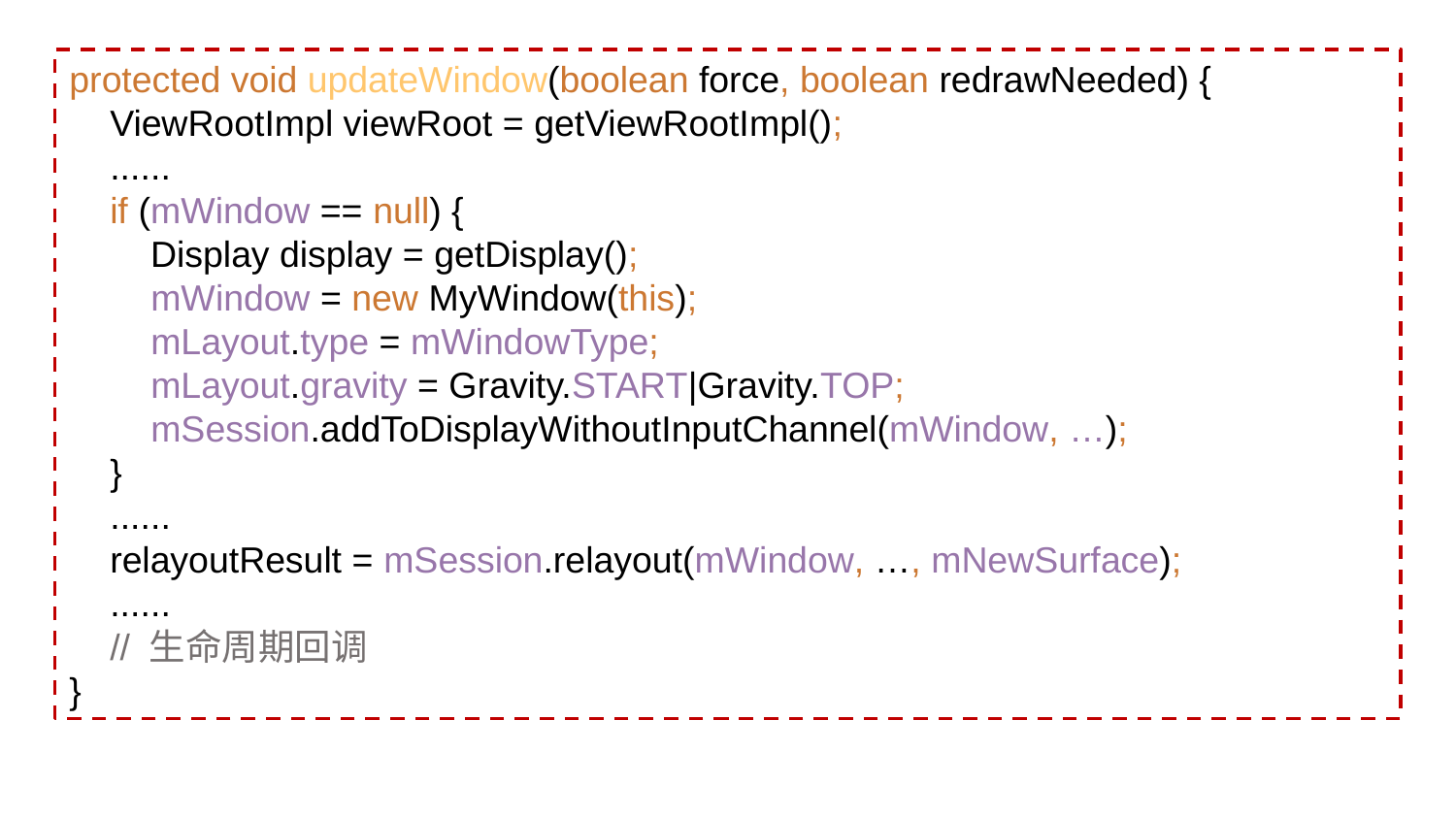

protected void updateWindow(boolean force, boolean redrawNeeded) {
    ViewRootImpl viewRoot = getViewRootImpl();
    ......
    if (mWindow == null) {
        Display display = getDisplay();
        mWindow = new MyWindow(this);
        mLayout.type = mWindowType;
        mLayout.gravity = Gravity.START|Gravity.TOP;
        mSession.addToDisplayWithoutInputChannel(mWindow, …);
    }
    ......
    relayoutResult = mSession.relayout(mWindow, …, mNewSurface);
    ......
    // 生命周期回调
}